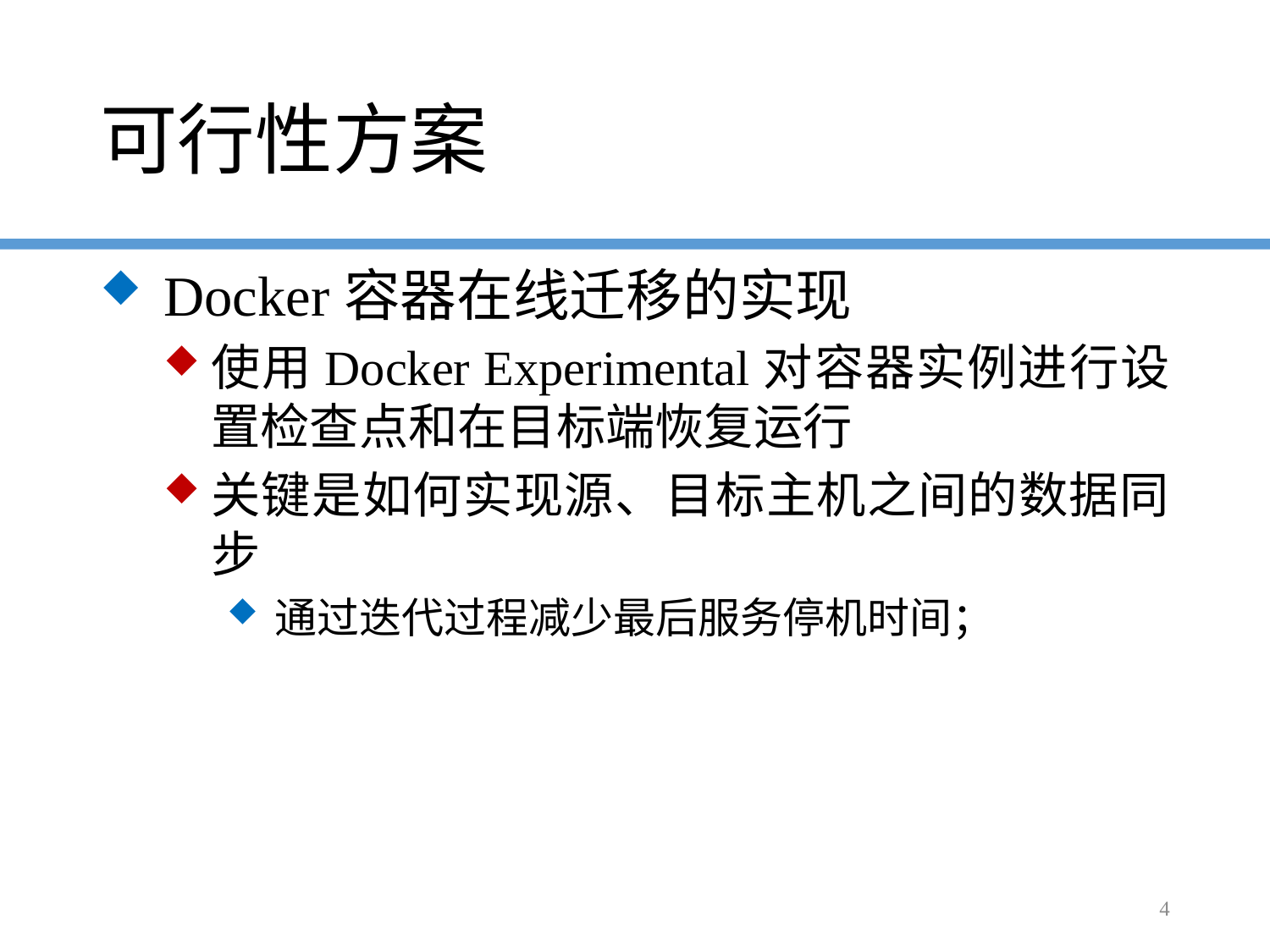

# 可行性方案
Docker容器在线迁移的实现
使用Docker Experimental对容器实例进行设置检查点和在目标端恢复运行
关键是如何实现源、目标主机之间的数据同步
通过迭代过程减少最后服务停机时间；

4